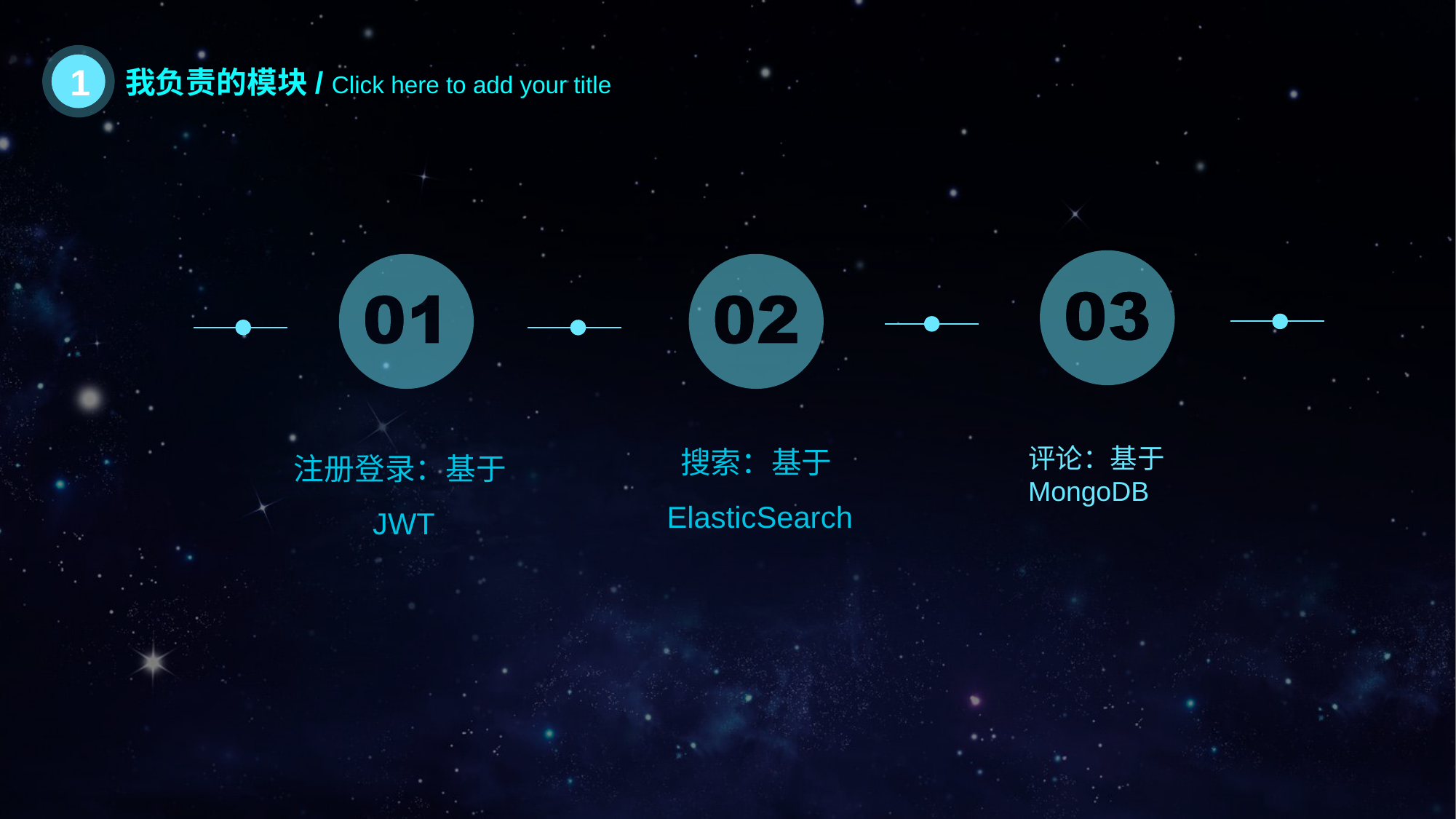

1
我负责的模块/ Click here to add your title

搜索：基于ElasticSearch
注册登录：基于JWT
评论：基于MongoDB